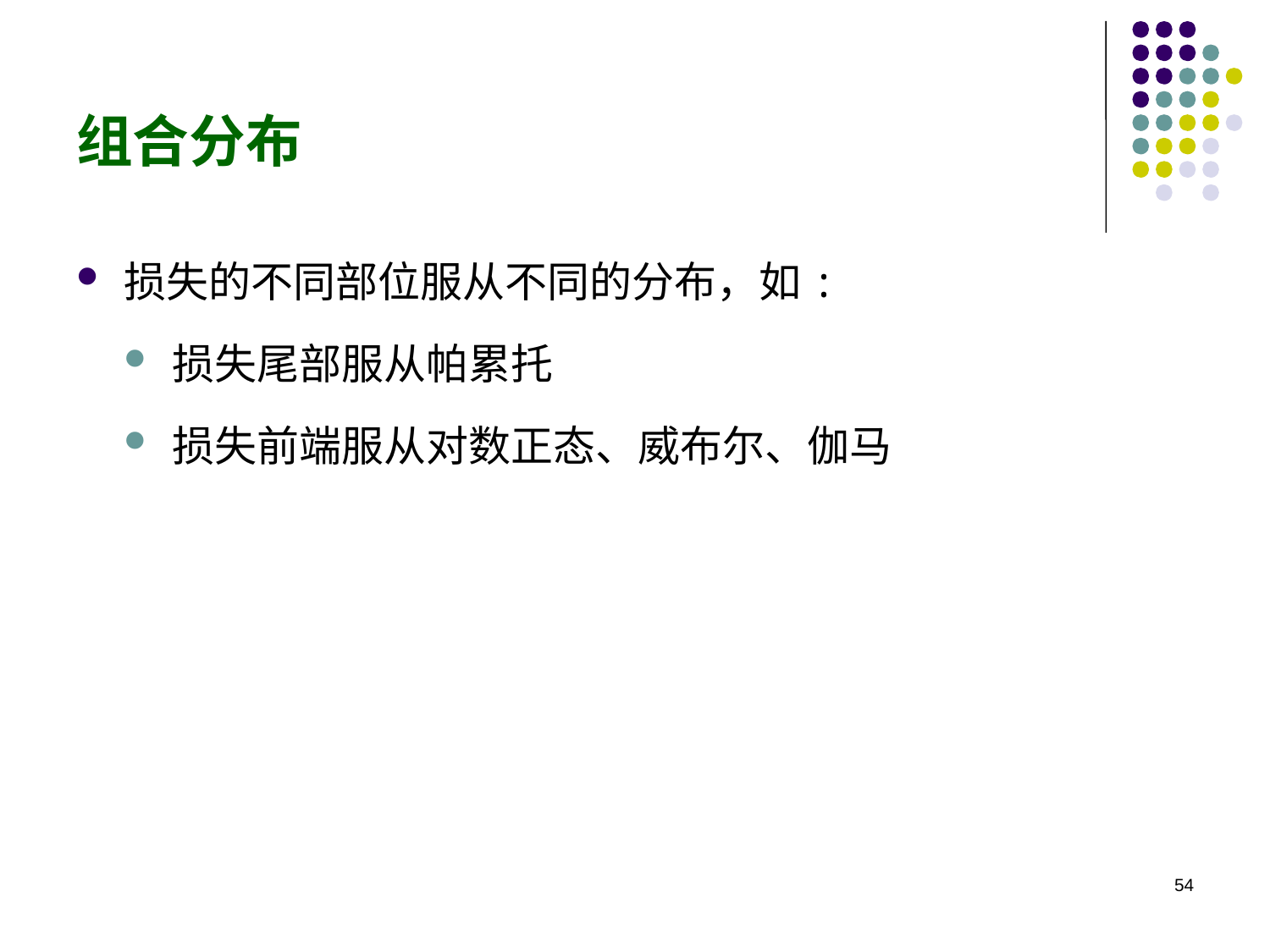

# 组合分布
损失的不同部位服从不同的分布，如:
损失尾部服从帕累托
损失前端服从对数正态、威布尔、伽马

54